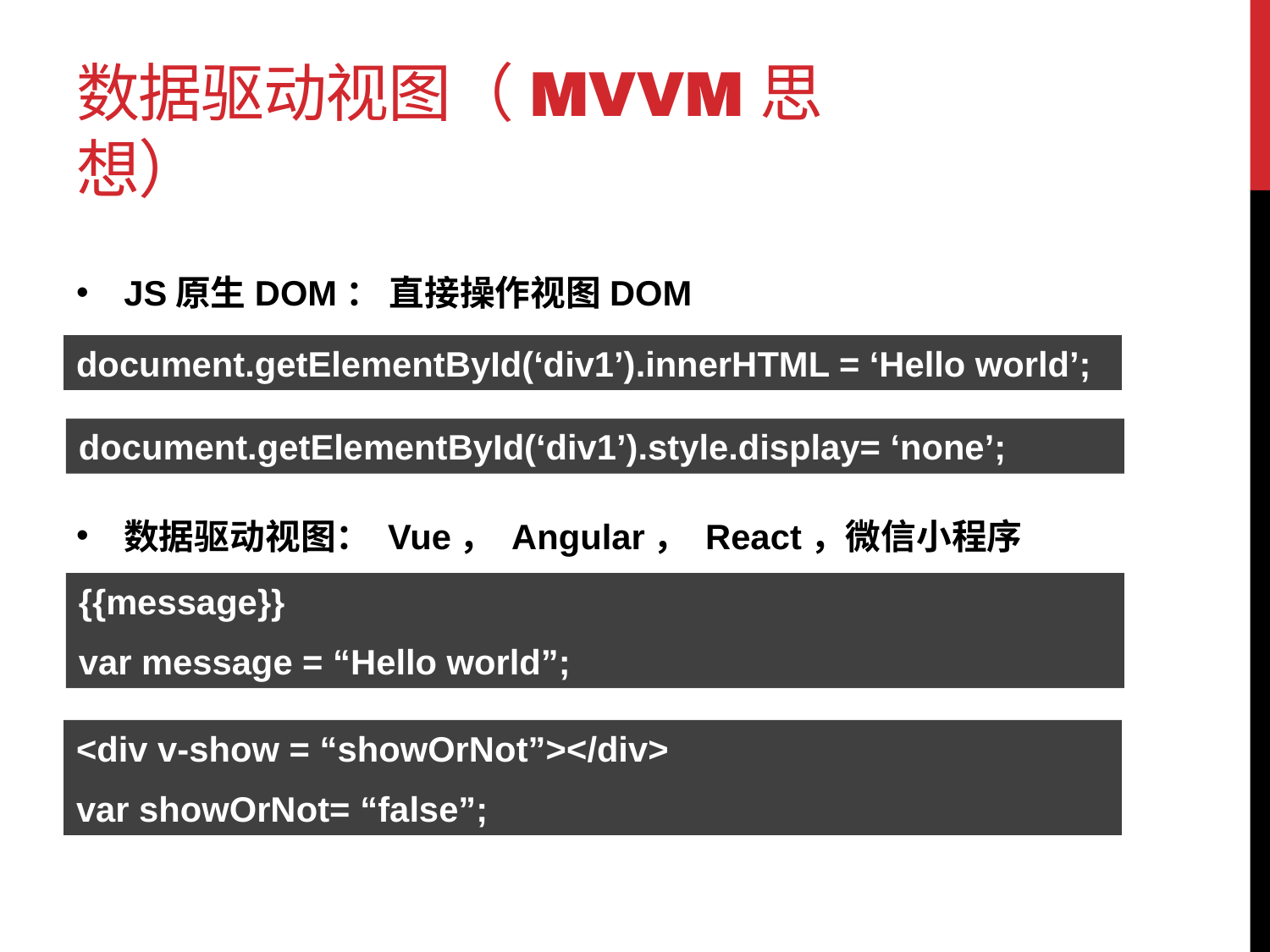

# 数据驱动视图（MVVM思想）
JS原生DOM： 直接操作视图DOM

数据驱动视图： Vue， Angular， React，微信小程序

document.getElementById(‘div1’).innerHTML = ‘Hello world’;
document.getElementById(‘div1’).style.display= ‘none’;
{{message}}
var message = “Hello world”;
<div v-show = “showOrNot”></div>
var showOrNot= “false”;